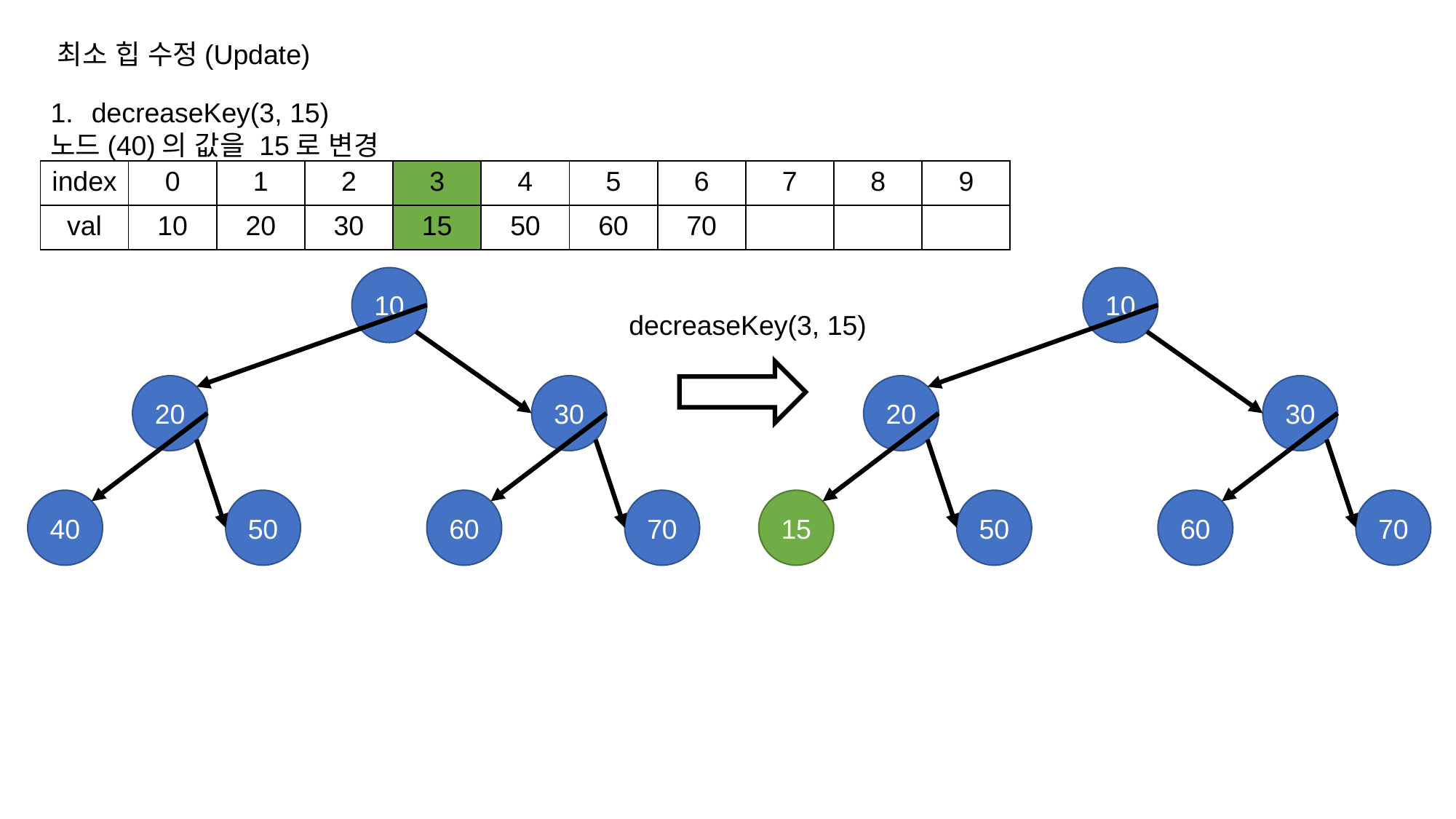

최소 힙 수정(Update)
decreaseKey(3, 15)
노드(40)의 값을 15로 변경
| index | 0 | 1 | 2 | 3 | 4 | 5 | 6 | 7 | 8 | 9 |
| --- | --- | --- | --- | --- | --- | --- | --- | --- | --- | --- |
| val | 10 | 20 | 30 | 15 | 50 | 60 | 70 |  |  |  |
10
10
decreaseKey(3, 15)

20
30
20
30
40
50
60
70
15
50
60
70